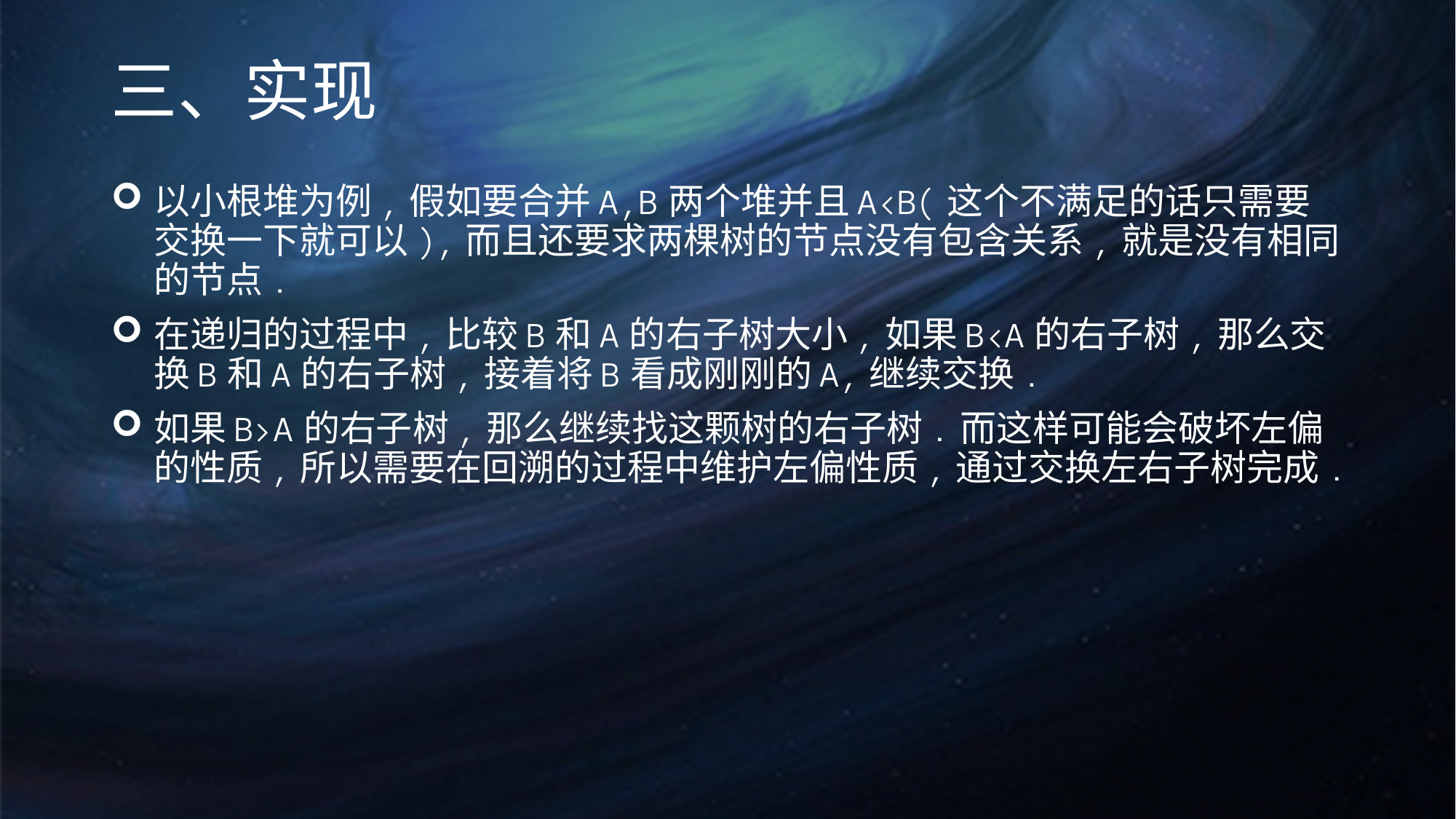

# 三、实现
以小根堆为例,假如要合并A,B两个堆并且A<B(这个不满足的话只需要交换一下就可以),而且还要求两棵树的节点没有包含关系,就是没有相同的节点.
在递归的过程中,比较B和A的右子树大小,如果B<A的右子树,那么交换B和A的右子树,接着将B看成刚刚的A,继续交换.
如果B>A的右子树,那么继续找这颗树的右子树.而这样可能会破坏左偏的性质,所以需要在回溯的过程中维护左偏性质,通过交换左右子树完成.